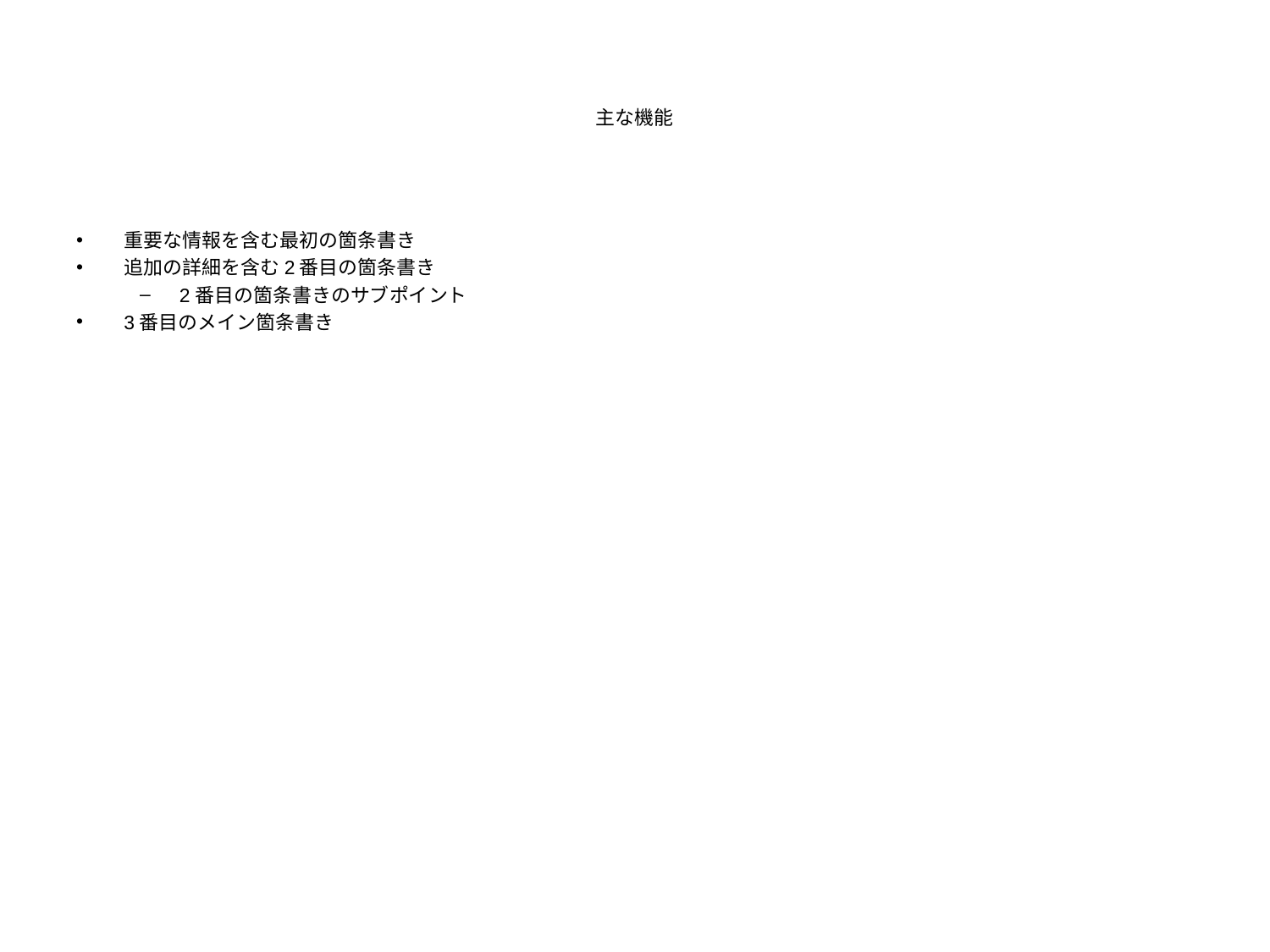

# 主な機能
重要な情報を含む最初の箇条書き
追加の詳細を含む2番目の箇条書き
2番目の箇条書きのサブポイント
3番目のメイン箇条書き